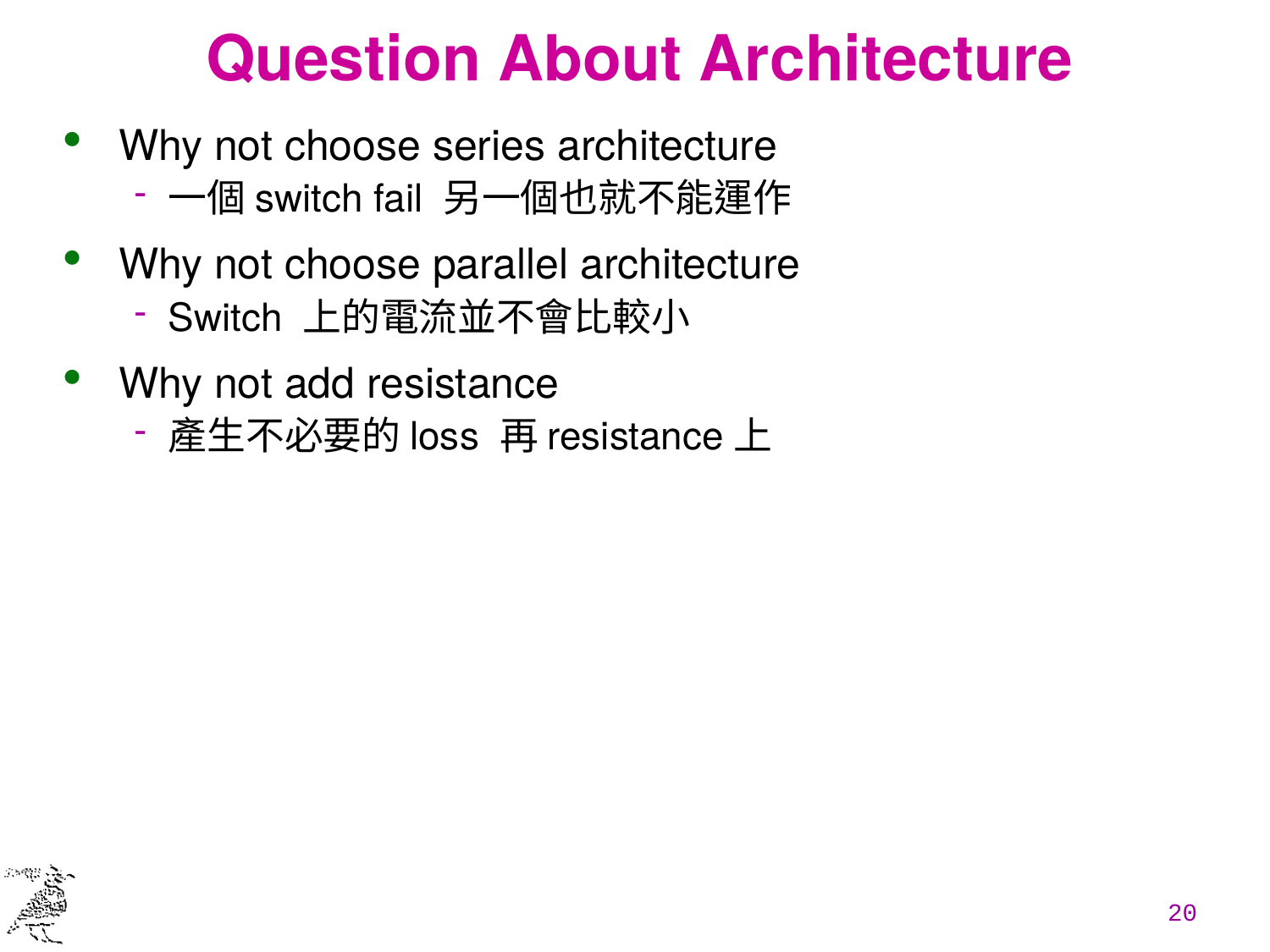

# Question About Architecture
Why not choose series architecture
一個switch fail 另一個也就不能運作
Why not choose parallel architecture
Switch 上的電流並不會比較小
Why not add resistance
產生不必要的loss 再resistance上

20